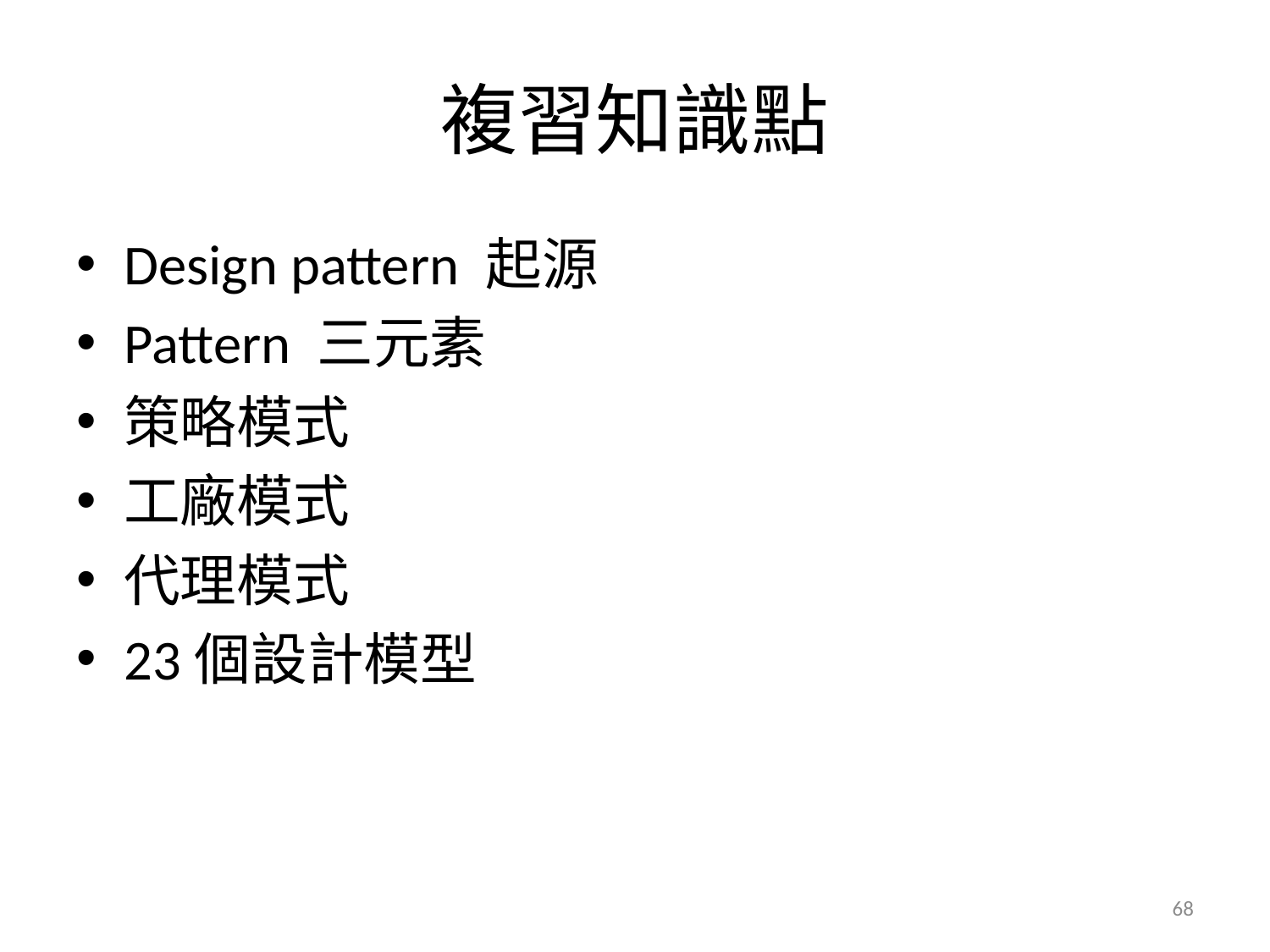

# 複習知識點
Design pattern 起源
Pattern 三元素
策略模式
工廠模式
代理模式
23個設計模型
68